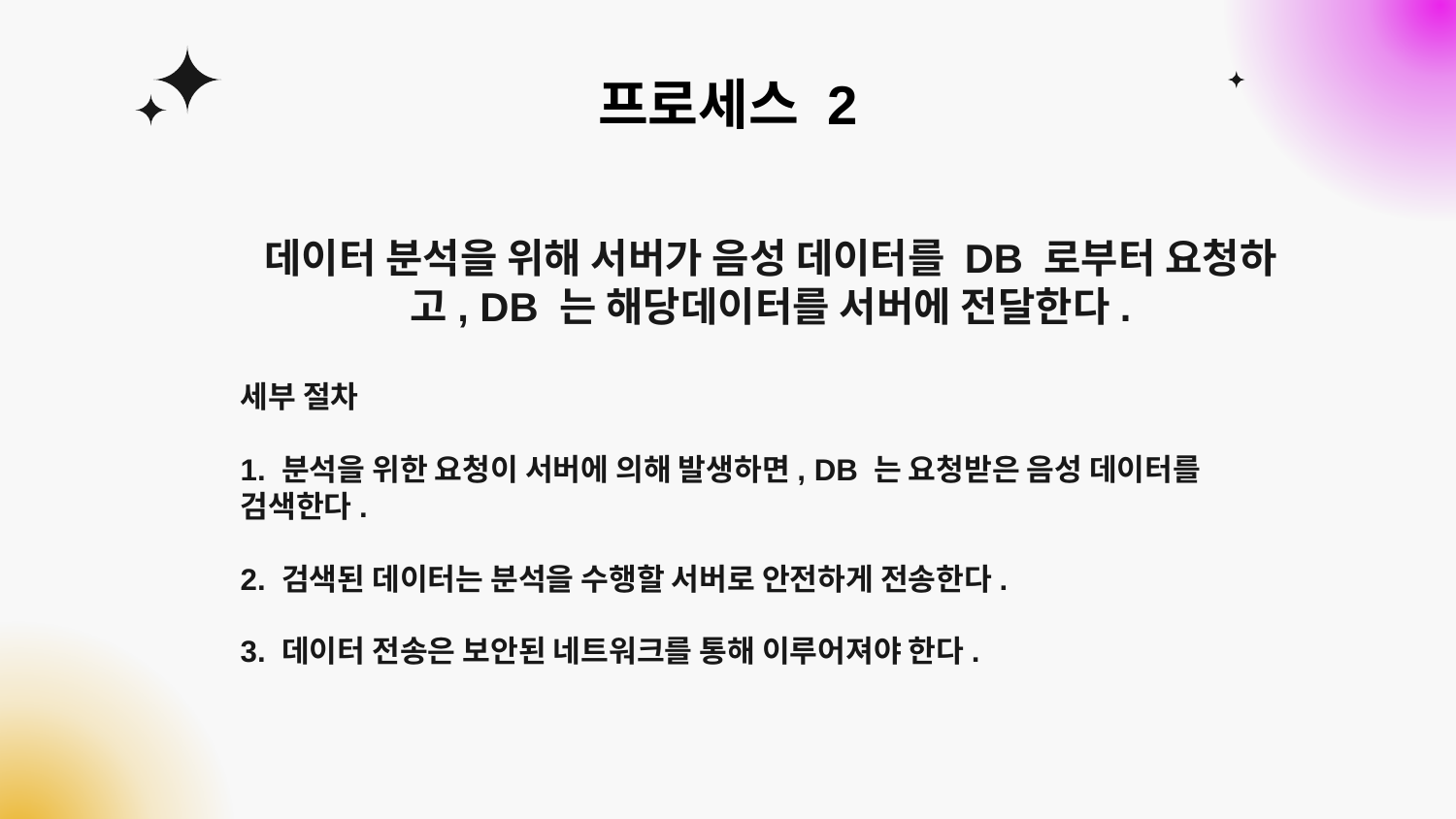

# 프로세스 2

데이터 분석을 위해 서버가 음성 데이터를 DB 로부터 요청하고, DB 는 해당데이터를 서버에 전달한다.

세부 절차

1. 분석을 위한 요청이 서버에 의해 발생하면, DB 는 요청받은 음성 데이터를 검색한다.

2. 검색된 데이터는 분석을 수행할 서버로 안전하게 전송한다.

3. 데이터 전송은 보안된 네트워크를 통해 이루어져야 한다.